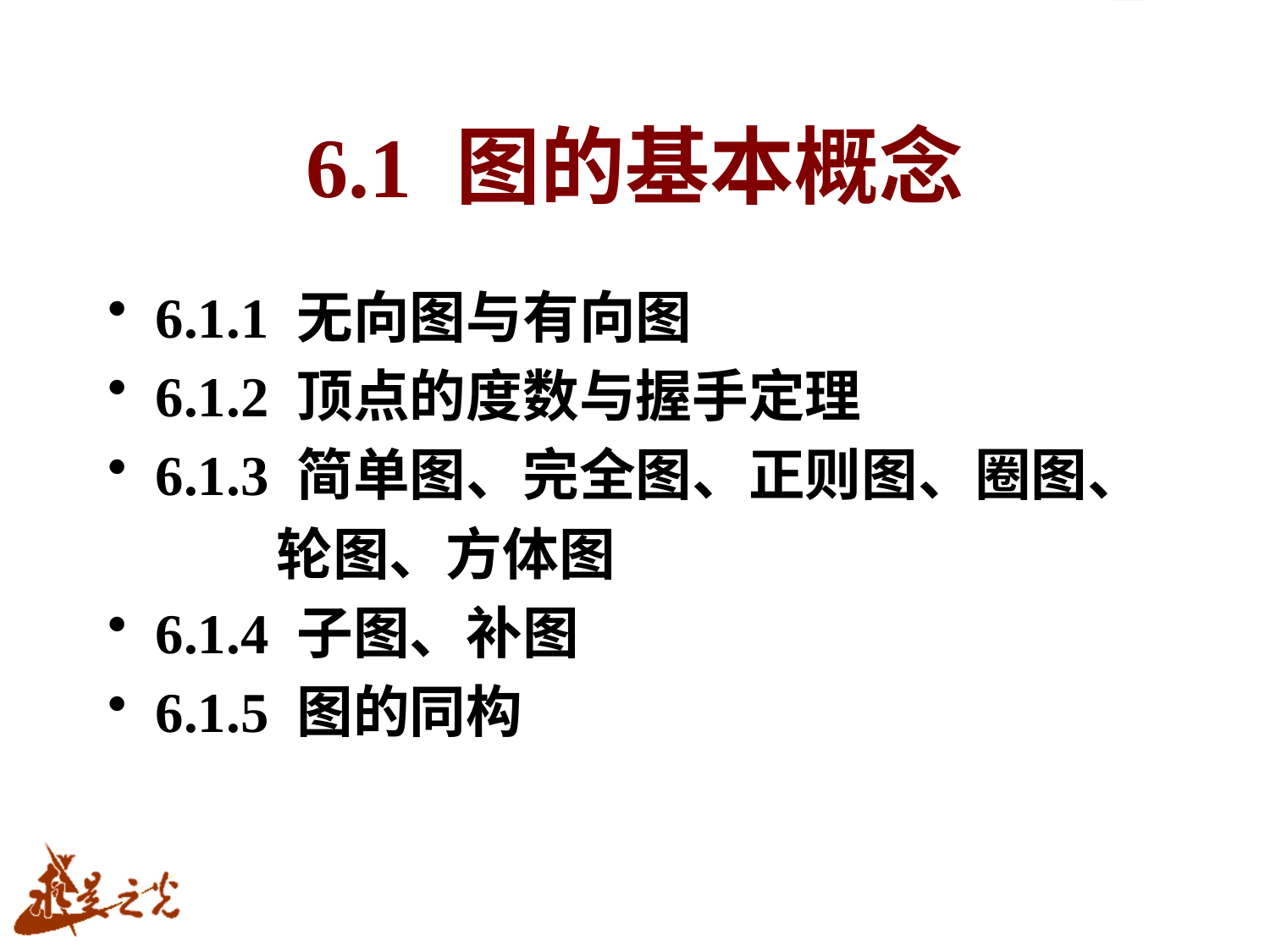

# 6.1 图的基本概念
6.1.1 无向图与有向图
6.1.2 顶点的度数与握手定理
6.1.3 简单图、完全图、正则图、圈图、
            轮图、方体图
6.1.4 子图、补图
6.1.5 图的同构
2